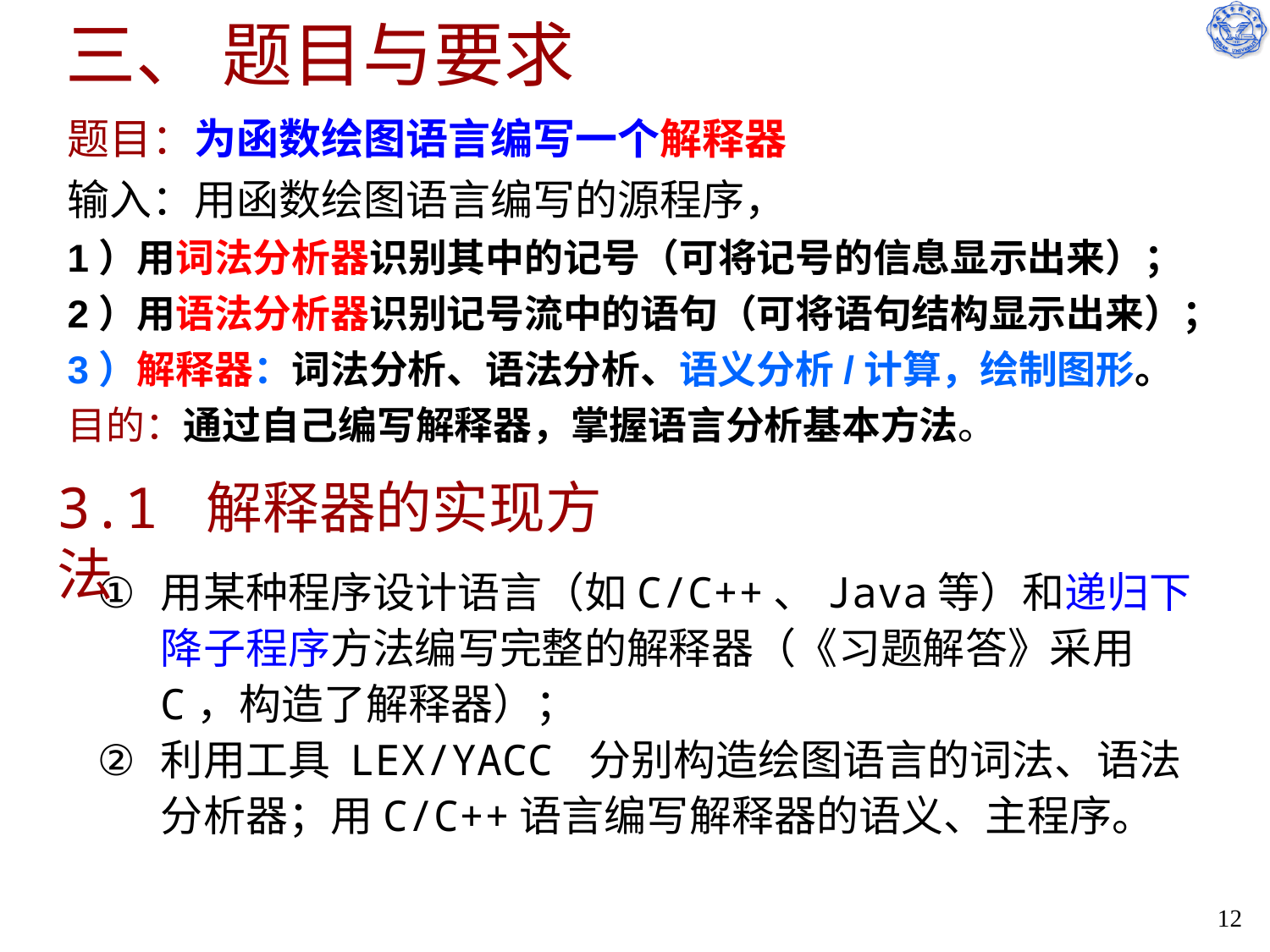

# 三、 题目与要求
题目：为函数绘图语言编写一个解释器
输入：用函数绘图语言编写的源程序，
1）用词法分析器识别其中的记号（可将记号的信息显示出来）；
2）用语法分析器识别记号流中的语句（可将语句结构显示出来）；
3）解释器：词法分析、语法分析、语义分析/计算，绘制图形。
目的：通过自己编写解释器，掌握语言分析基本方法。
3.1 解释器的实现方法
用某种程序设计语言（如C/C++、Java等）和递归下降子程序方法编写完整的解释器（《习题解答》采用C，构造了解释器）；
利用工具 LEX/YACC 分别构造绘图语言的词法、语法分析器；用C/C++语言编写解释器的语义、主程序。
12